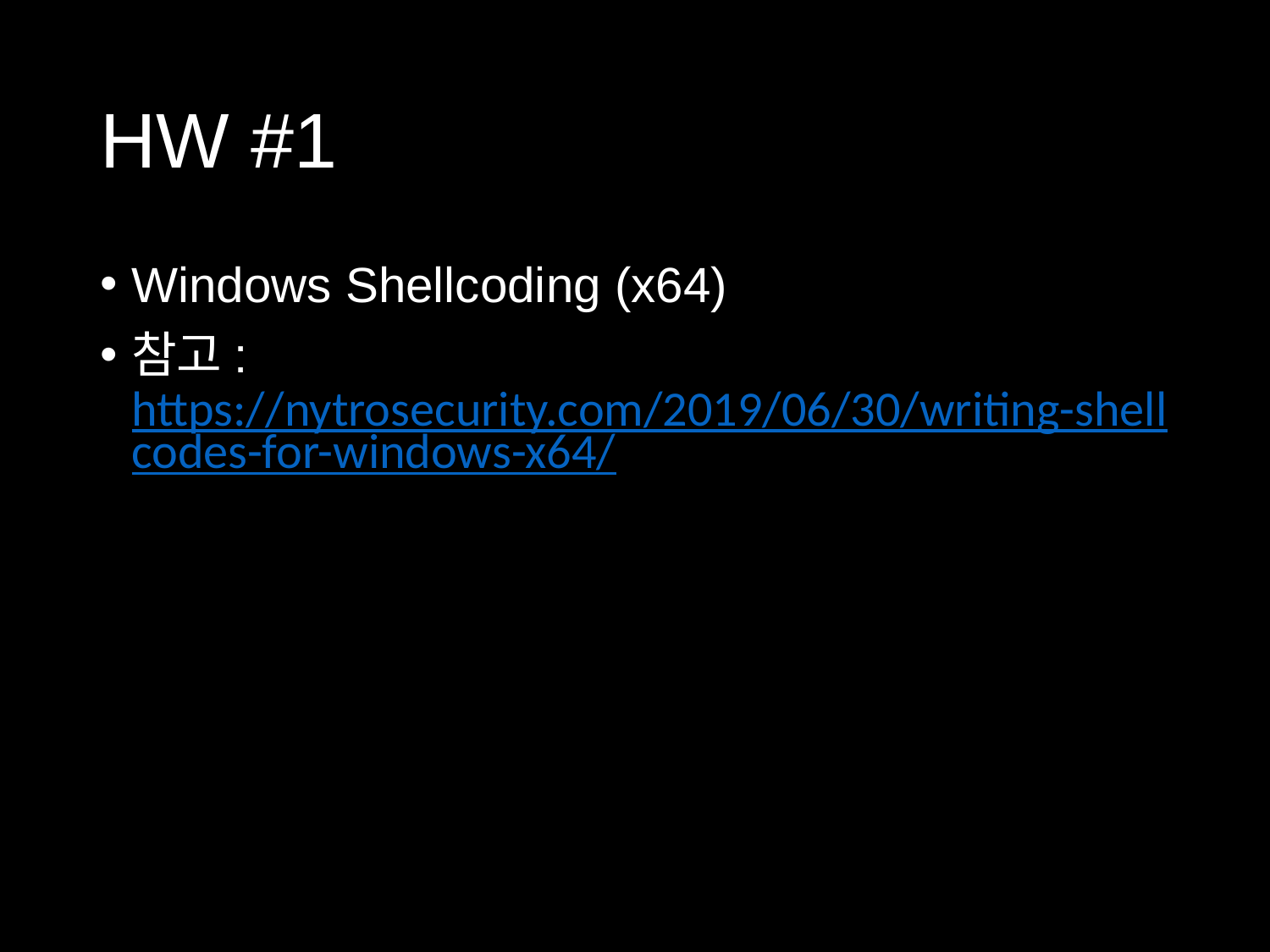

# HW #1
Windows Shellcoding (x64)
참고: https://nytrosecurity.com/2019/06/30/writing-shellcodes-for-windows-x64/